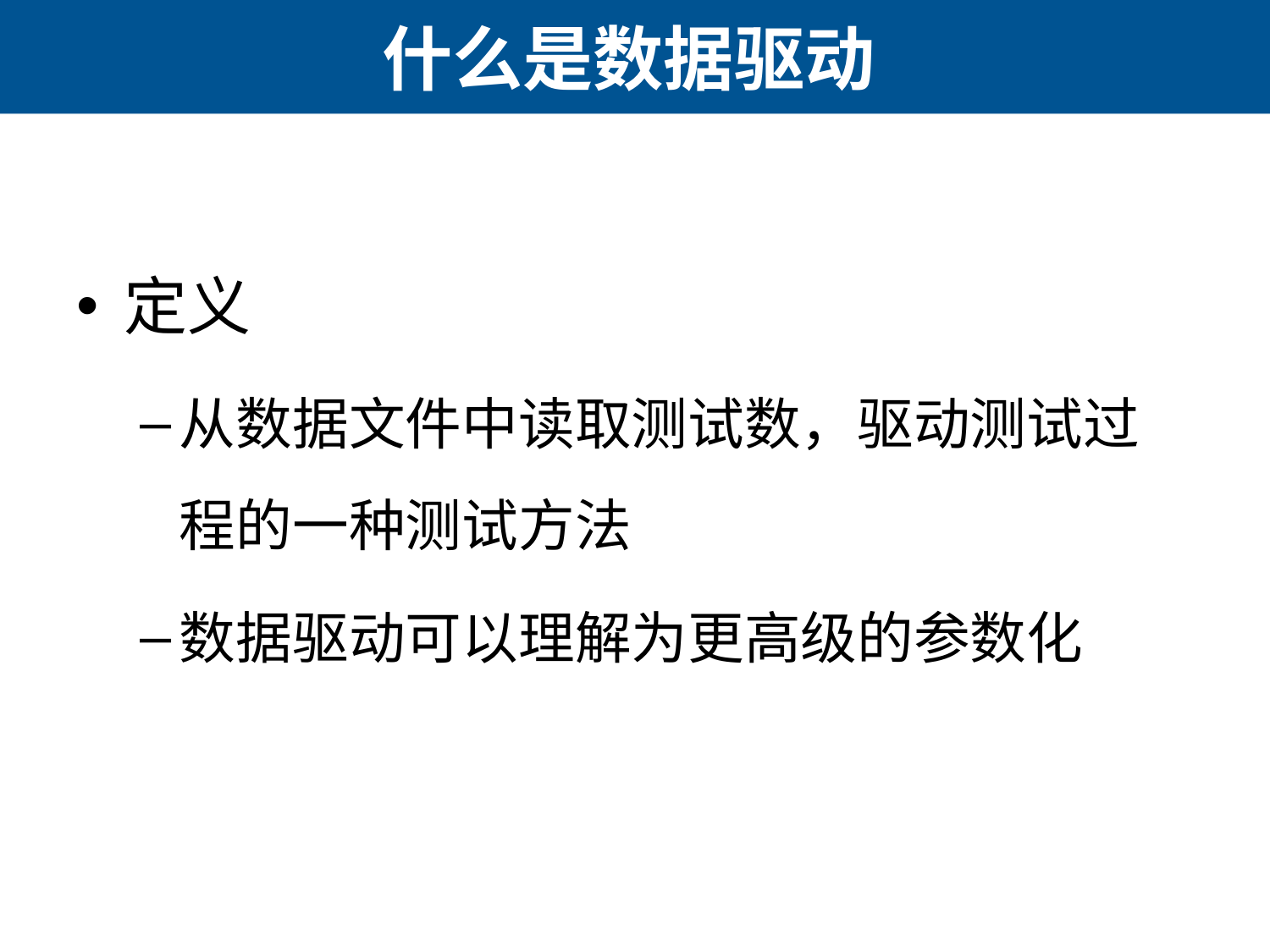

# 什么是数据驱动
定义
从数据文件中读取测试数，驱动测试过程的一种测试方法
数据驱动可以理解为更高级的参数化